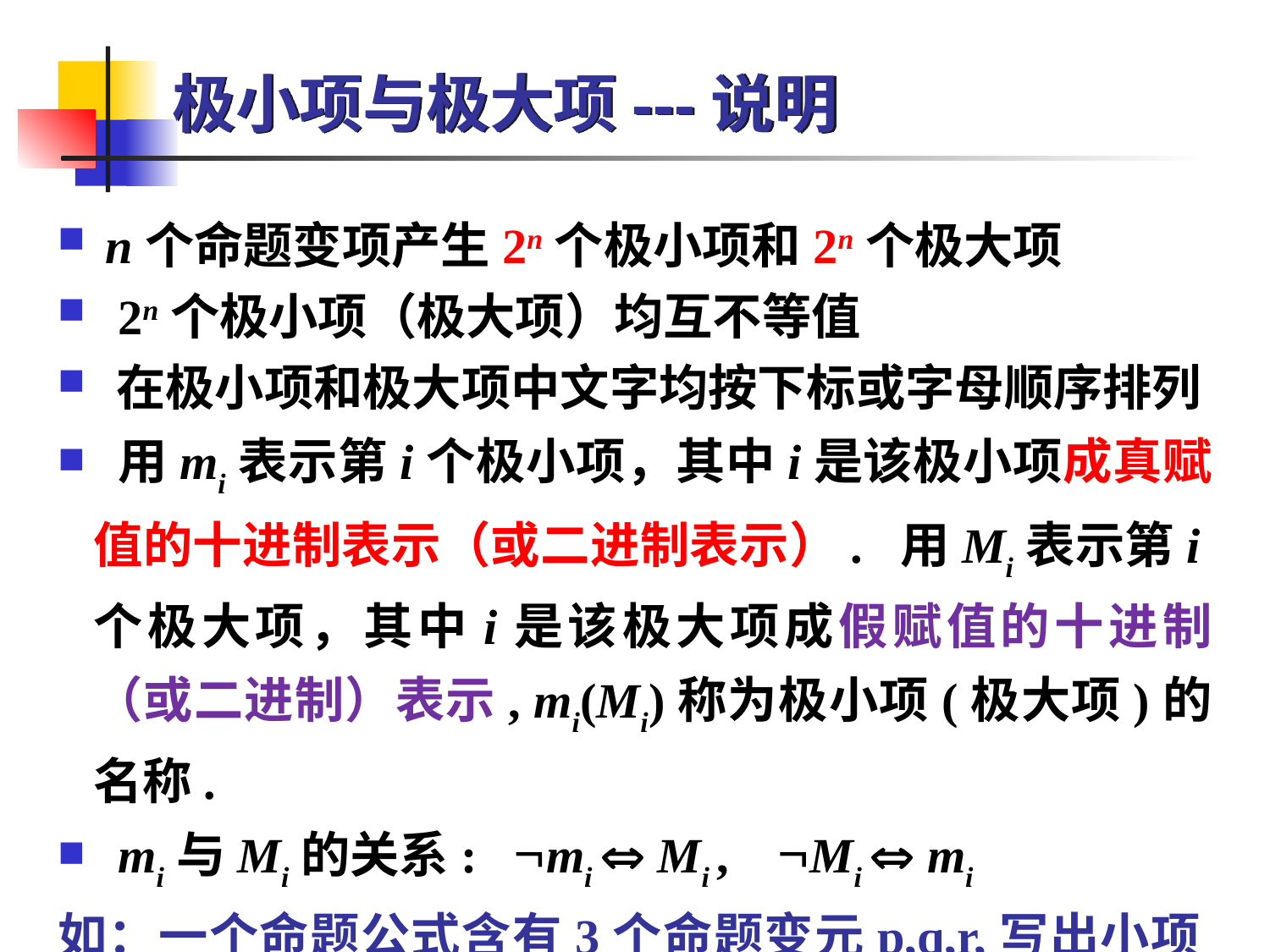

# 极小项与极大项---说明
 n个命题变项产生2n个极小项和2n个极大项
  2n个极小项（极大项）均互不等值
 在极小项和极大项中文字均按下标或字母顺序排列
 用mi表示第i个极小项，其中i是该极小项成真赋值的十进制表示（或二进制表示）.  用Mi表示第i个极大项，其中i是该极大项成假赋值的十进制（或二进制）表示, mi(Mi)称为极小项(极大项)的名称.
  mi与Mi的关系:   ¬mi ⇔ Mi ,    ¬Mi ⇔ mi
如：一个命题公式含有3个命题变元p,q,r,写出小项m5, m7和大项M5,M7.